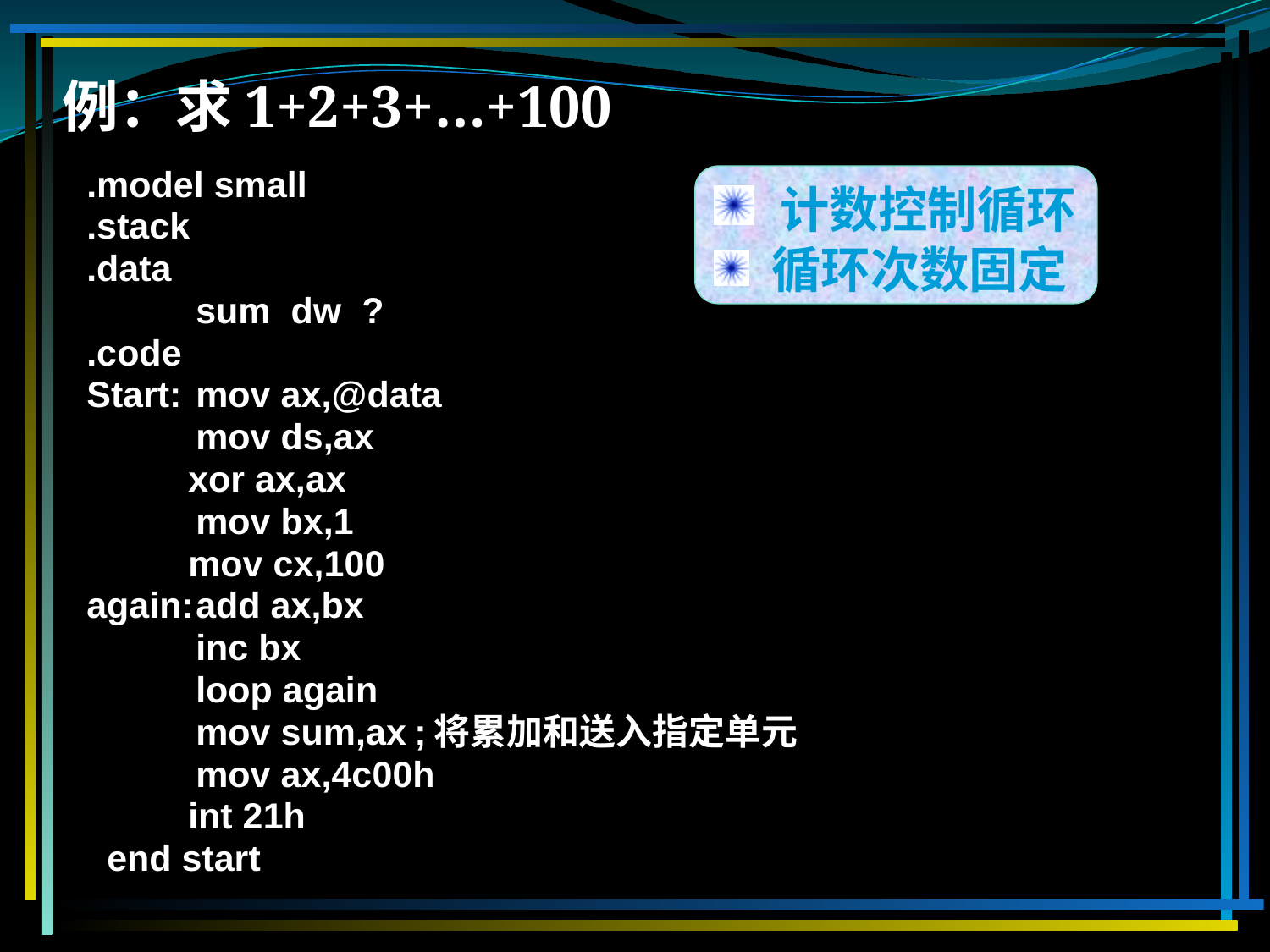

# 例：求1+2+3+…+100
.model small
.stack
.data
	sum  dw  ?
.code
Start:	mov ax,@data
	mov ds,ax
          xor ax,ax
	mov bx,1
          mov cx,100
again:	add ax,bx
	inc bx
	loop again
	mov sum,ax	;将累加和送入指定单元
	mov ax,4c00h
          int 21h
  end start
 计数控制循环
 循环次数固定